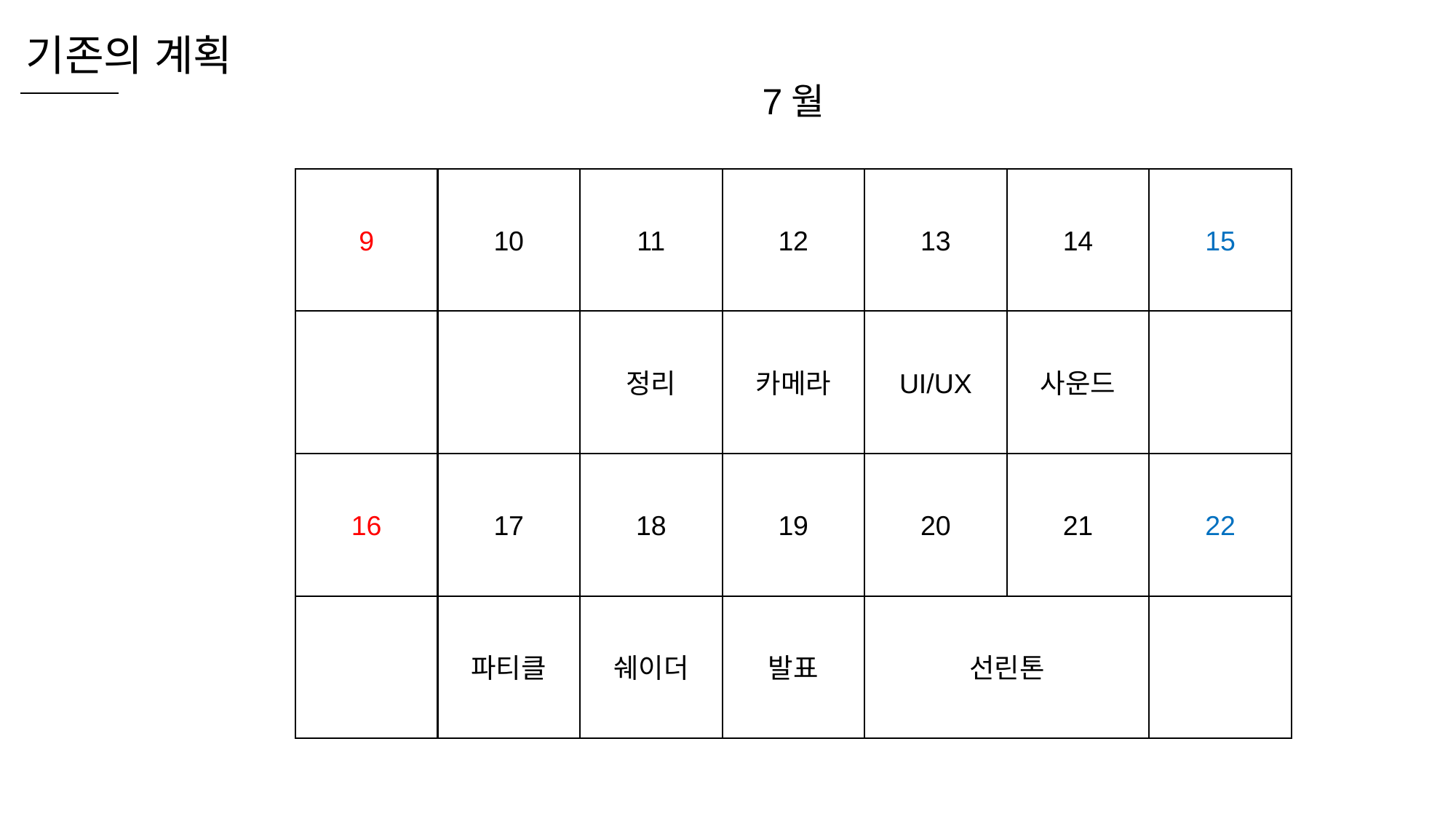

기존의 계획
7월
9
10
11
12
13
14
15

정리
카메라
UI/UX
사운드

16
17
18
19
20
21
22

파티클
쉐이더
발표
선린톤